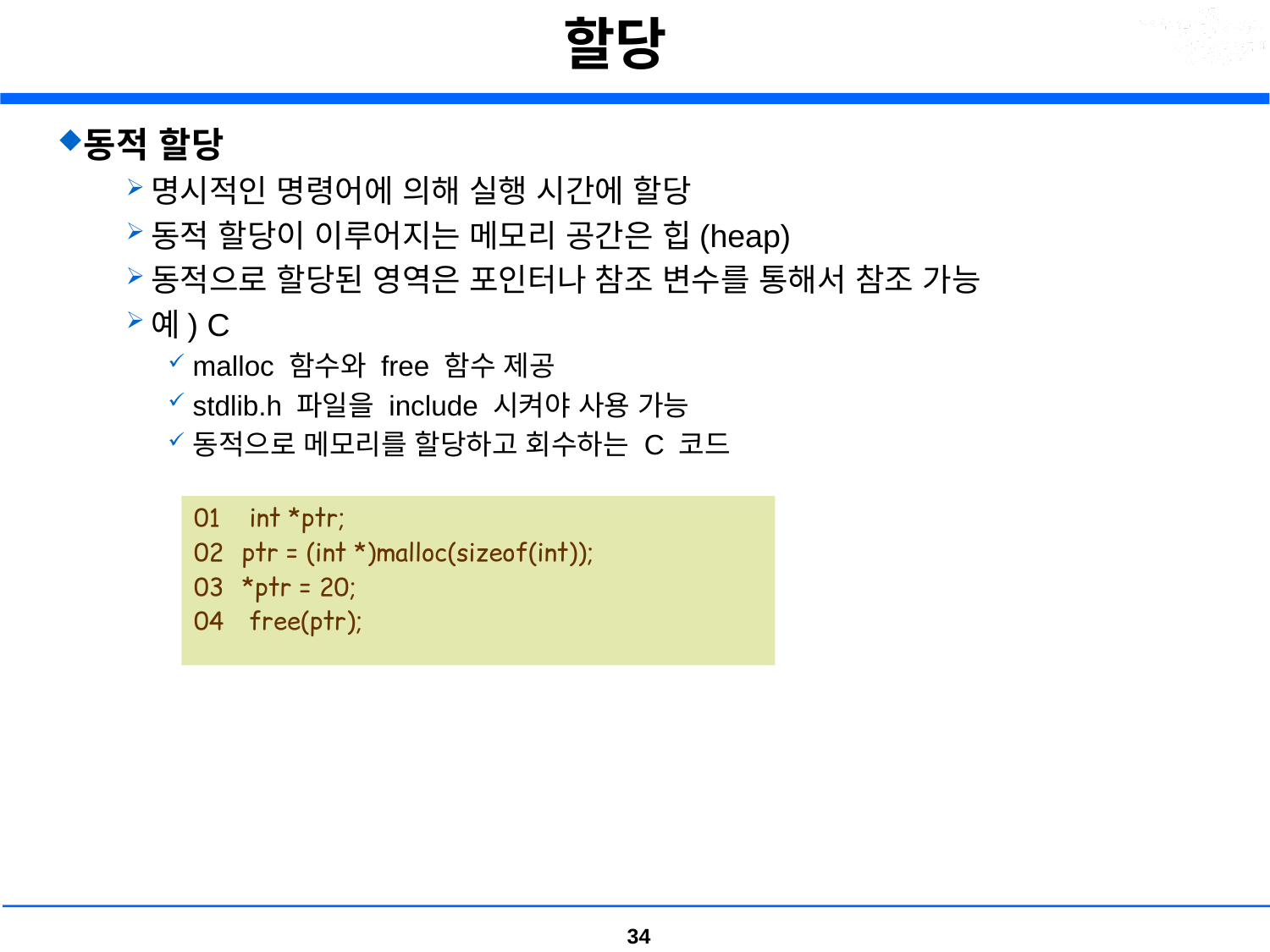

# 할당
동적 할당
명시적인 명령어에 의해 실행 시간에 할당
동적 할당이 이루어지는 메모리 공간은 힙(heap)
동적으로 할당된 영역은 포인터나 참조 변수를 통해서 참조 가능
예) C
malloc 함수와 free 함수 제공
stdlib.h 파일을 include 시켜야 사용 가능
동적으로 메모리를 할당하고 회수하는 C 코드

01	 int *ptr;
02 	ptr = (int *)malloc(sizeof(int));
03 	*ptr = 20;
04	 free(ptr);